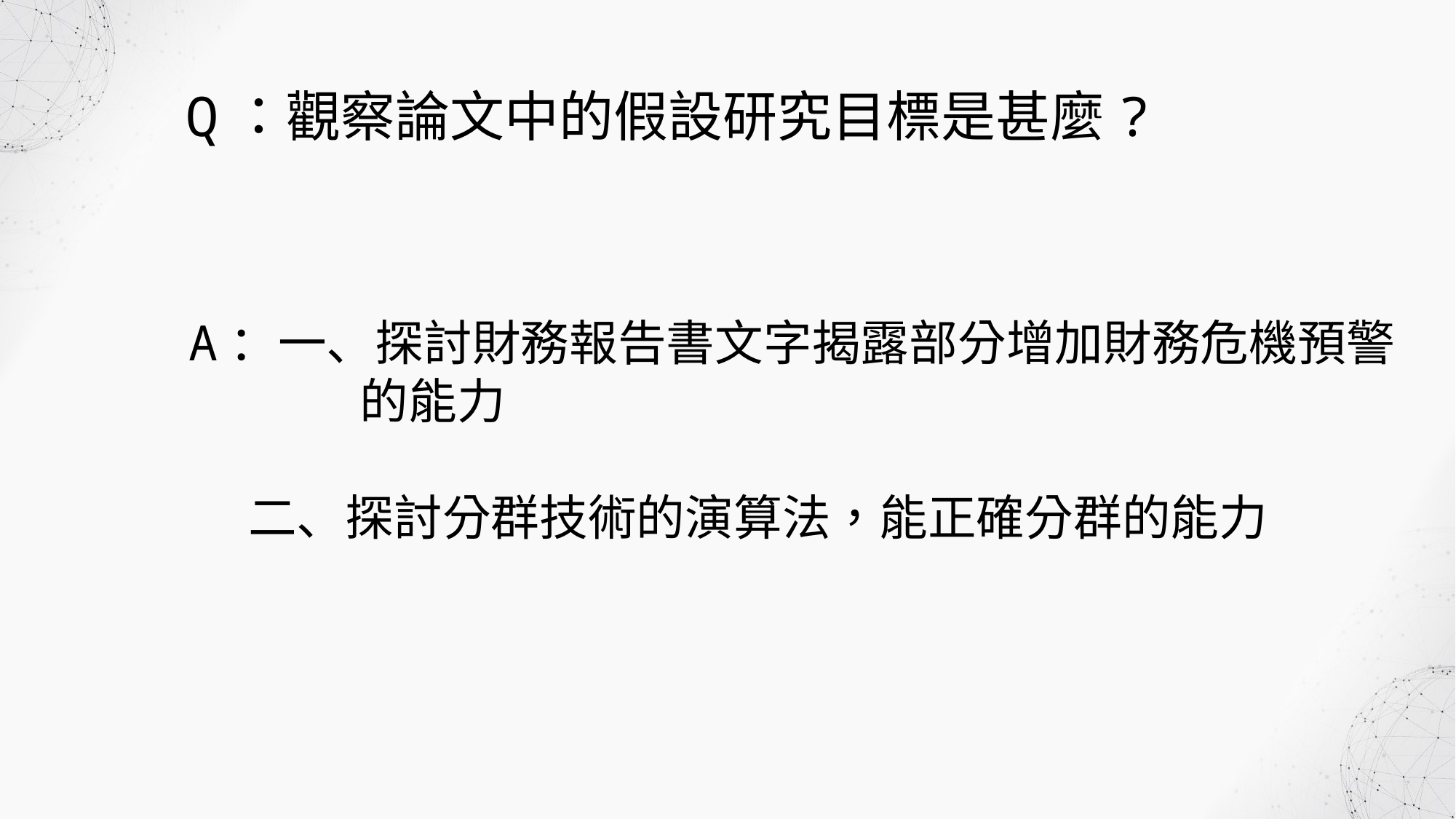

Q：觀察論文中的假設研究目標是甚麼?
A：一、探討財務報告書文字揭露部分增加財務危機預警的能力

　 二、探討分群技術的演算法，能正確分群的能力